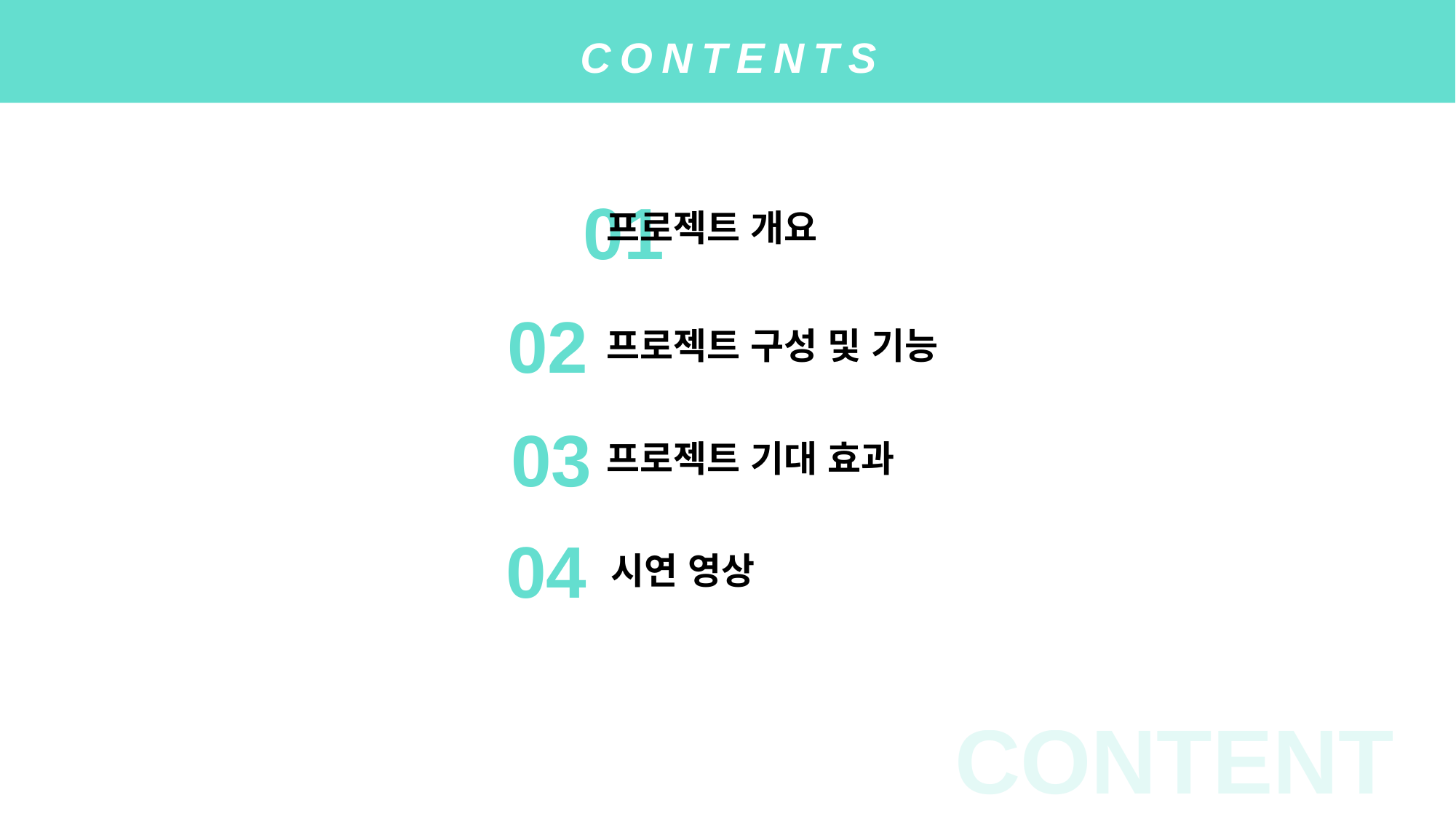

CONTENTS
01
프로젝트 개요

02
프로젝트 구성 및 기능

03
프로젝트 기대 효과

04
시연 영상
CONTENTS